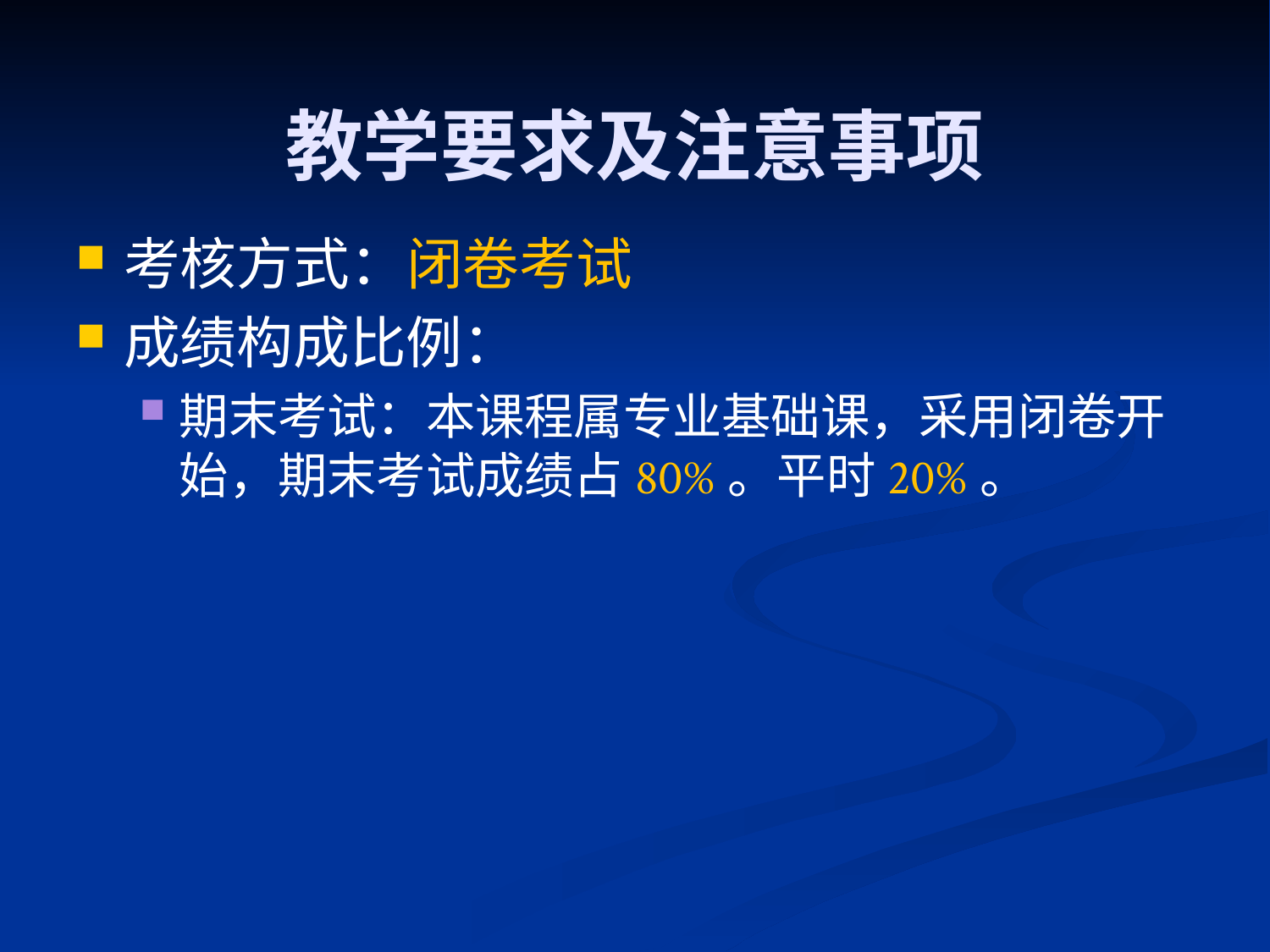

# 教学要求及注意事项
考核方式：闭卷考试
成绩构成比例：
期末考试：本课程属专业基础课，采用闭卷开始，期末考试成绩占80%。平时20%。
7